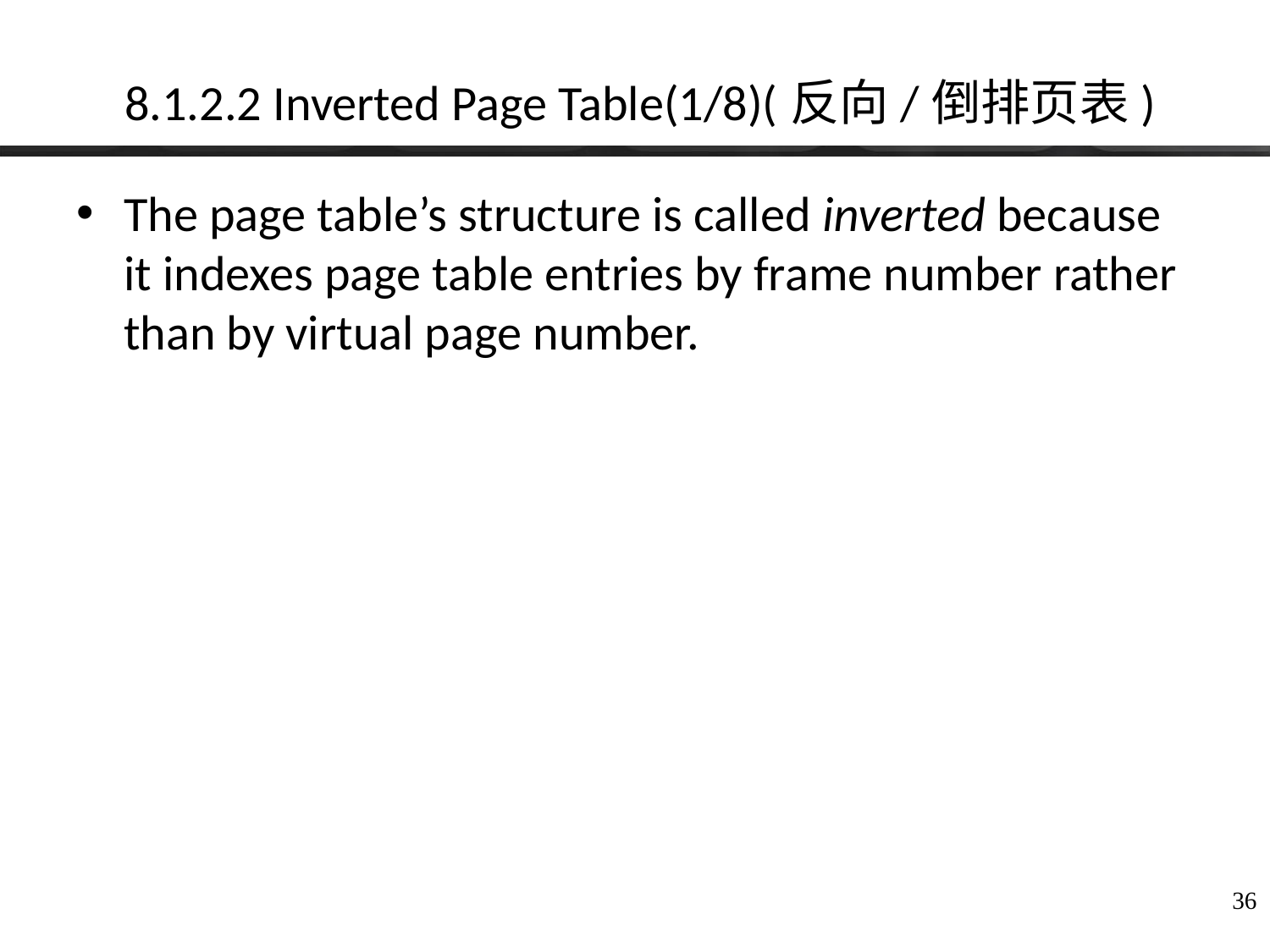

# 8.1.2.2 Inverted Page Table(1/8)(反向/倒排页表)
The page table’s structure is called inverted because it indexes page table entries by frame number rather than by virtual page number.
36